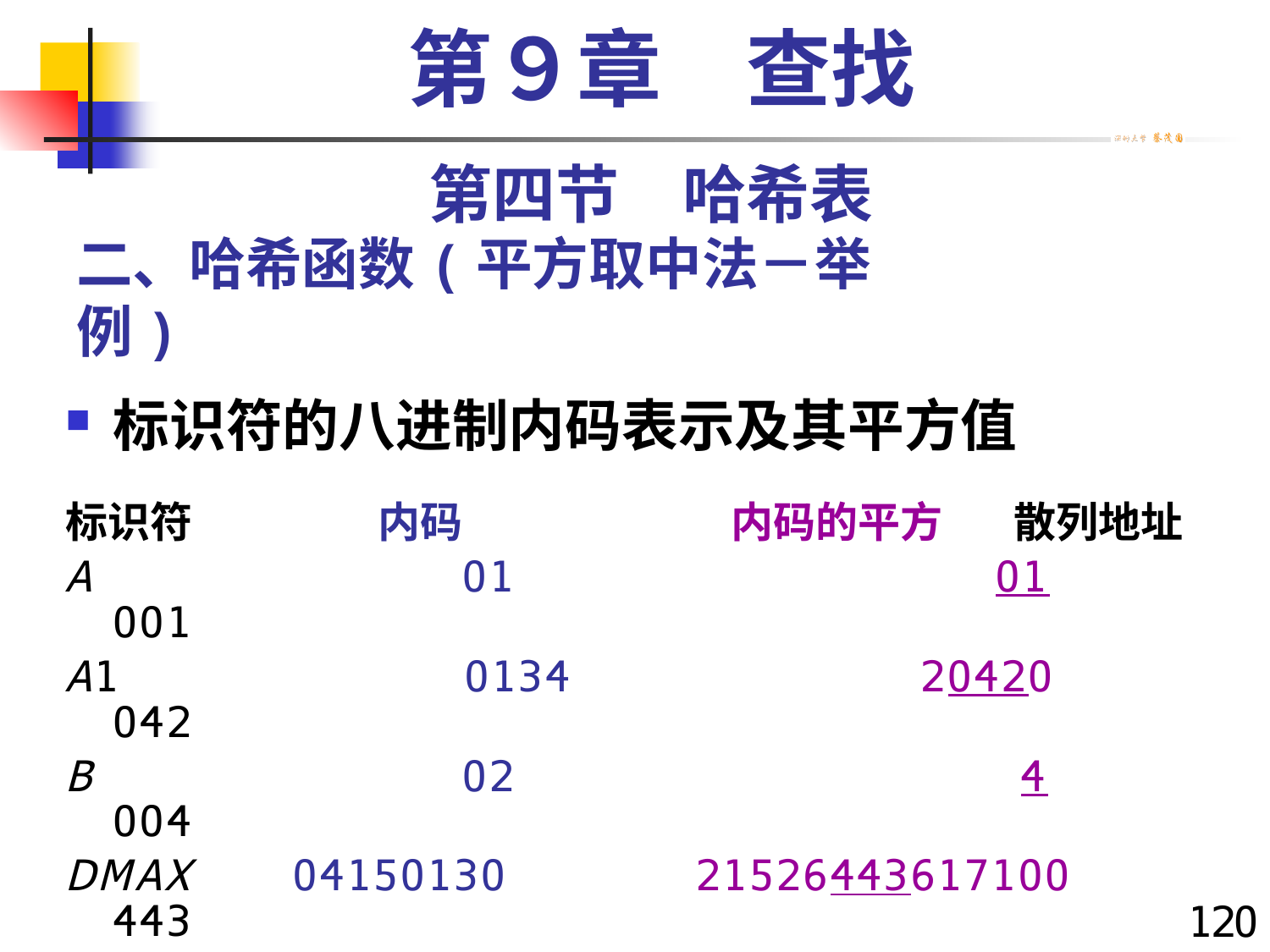

第９章　查找
第四节　哈希表
# 二、哈希函数(平方取中法－举例)
标识符的八进制内码表示及其平方值
标识符               　内码     　　　　 　内码的平方  　 散列地址
A	                            01	                              01	    001
A1	                  0134	                        20420	    042
B	                            02	                                4	    004
DMAX        04150130	      21526443617100	    443
DMAX1  0415013034	  5264473522151420	    352
AMAX        01150130	          135423617100	    236
AMAX1  0115013034	  3454246522151420	    652
120